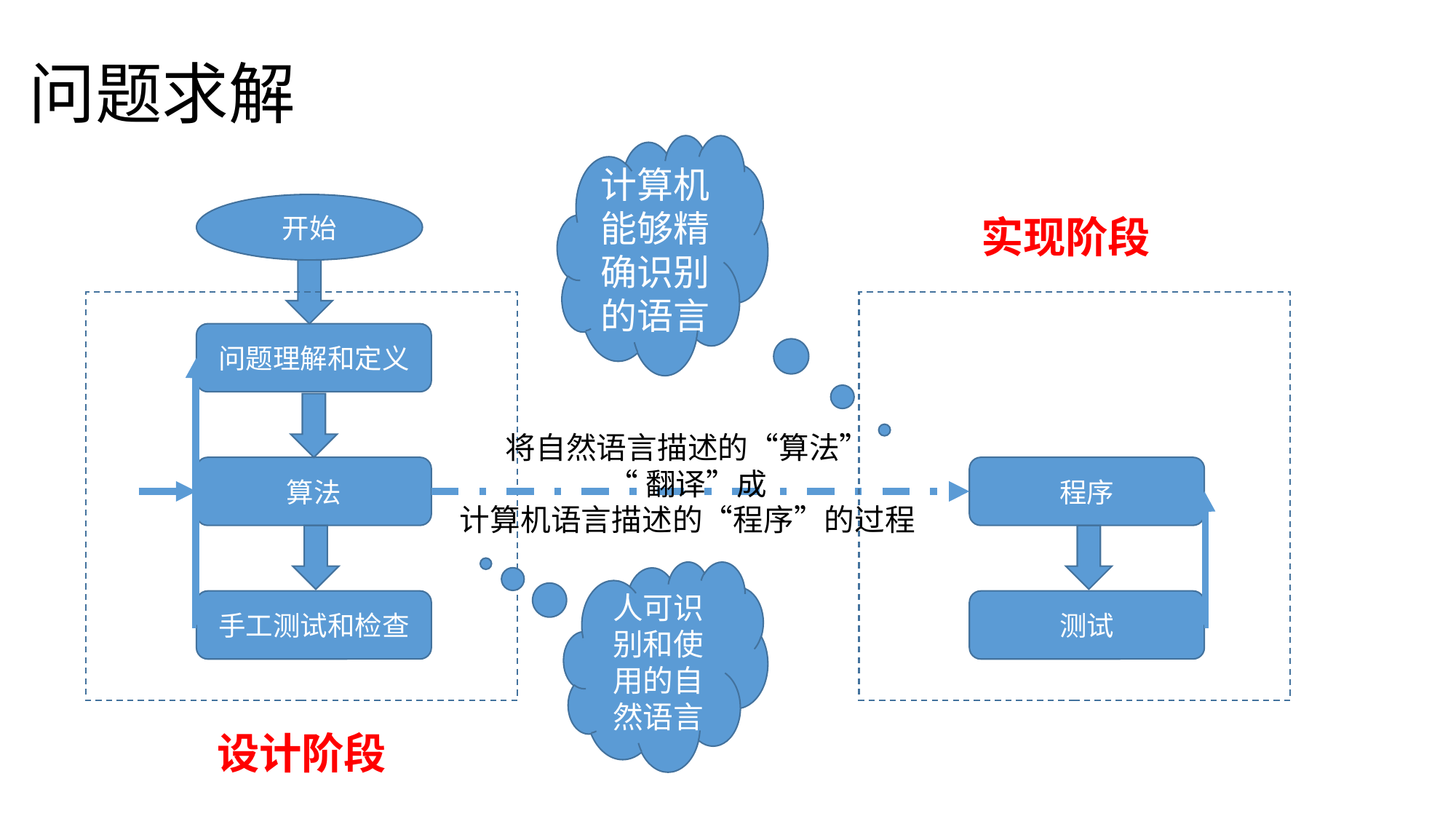

# 问题求解
计算机能够精确识别的语言
开始
实现阶段

问题理解和定义

将自然语言描述的“算法”
“翻译”成
计算机语言描述的“程序”的过程
算法
程序

人可识别和使用的自然语言
手工测试和检查
测试
设计阶段